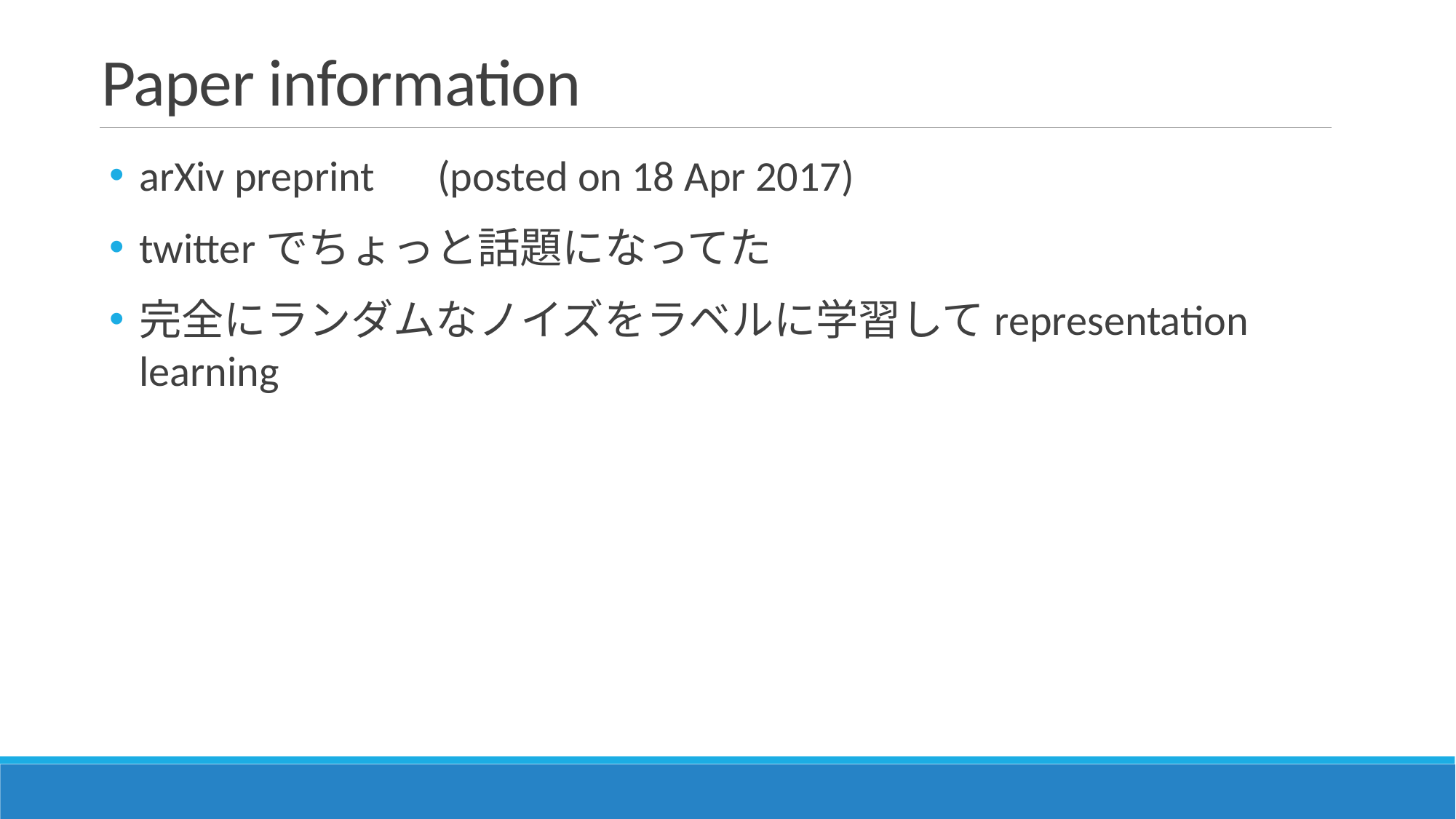

# Paper information
arXiv preprint　(posted on 18 Apr 2017)
twitterでちょっと話題になってた
完全にランダムなノイズをラベルに学習してrepresentation learning